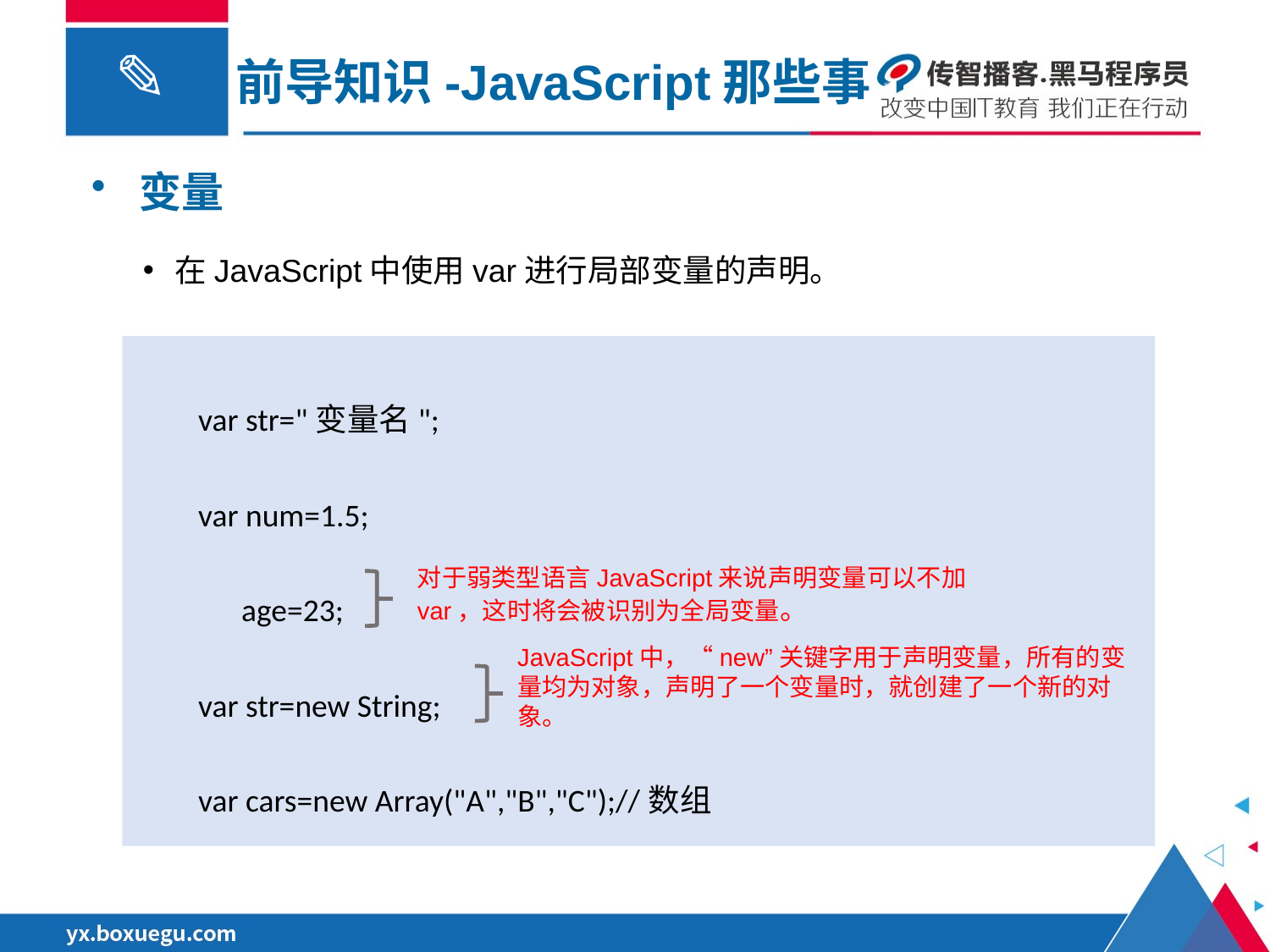

前导知识-JavaScript那些事
变量
在JavaScript中使用var进行局部变量的声明。
var str="变量名";
var num=1.5;
      age=23;
var str=new String;
var cars=new Array("A","B","C");//数组
对于弱类型语言JavaScript来说声明变量可以不加var，这时将会被识别为全局变量。

JavaScript中，“new”关键字用于声明变量，所有的变量均为对象，声明了一个变量时，就创建了一个新的对象。